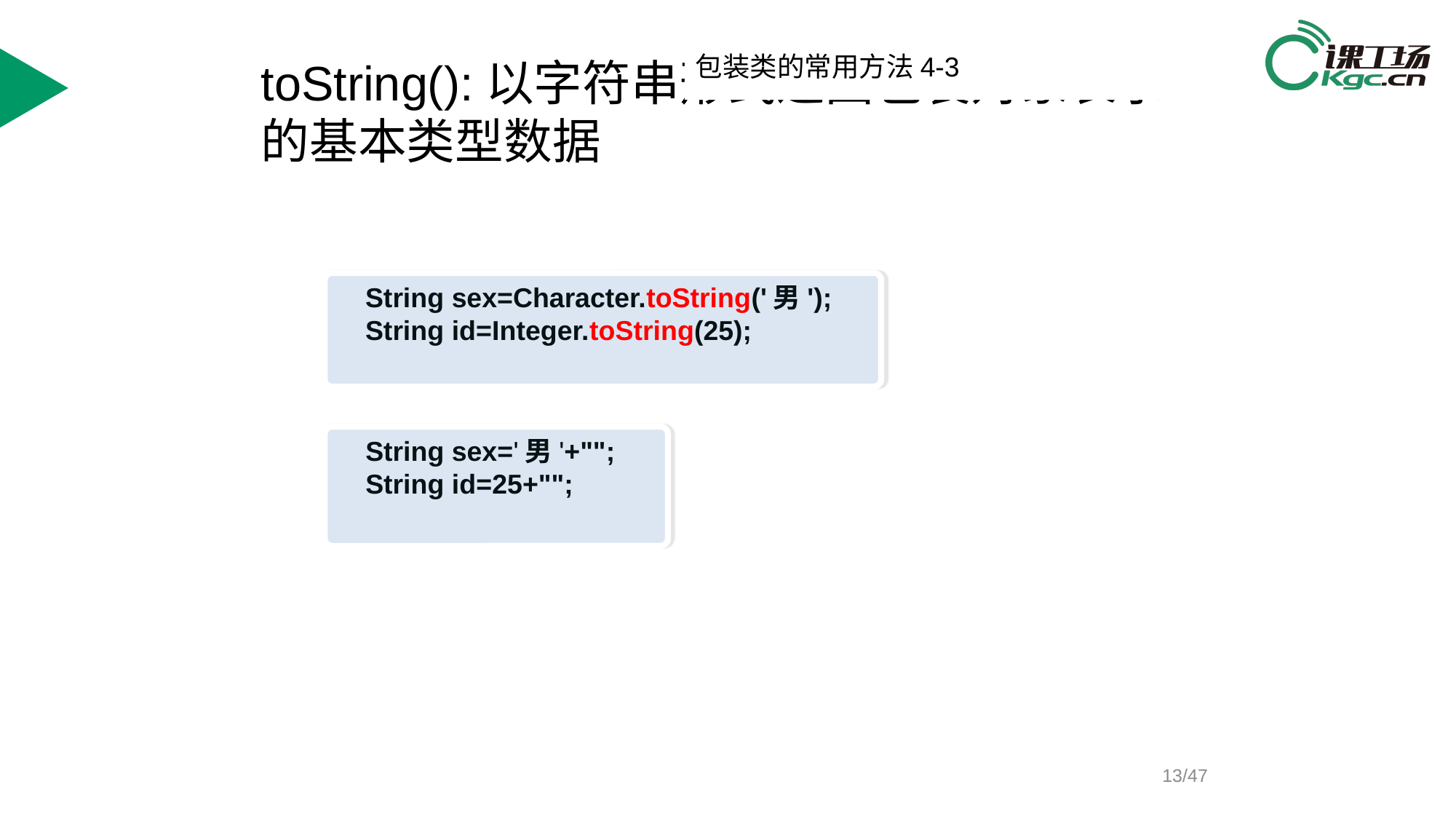

包装类的常用方法4-3
toString():以字符串形式返回包装对象表示的基本类型数据

String sex=Character.toString('男');
String id=Integer.toString(25);

String sex='男'+"";
String id=25+"";

13/47